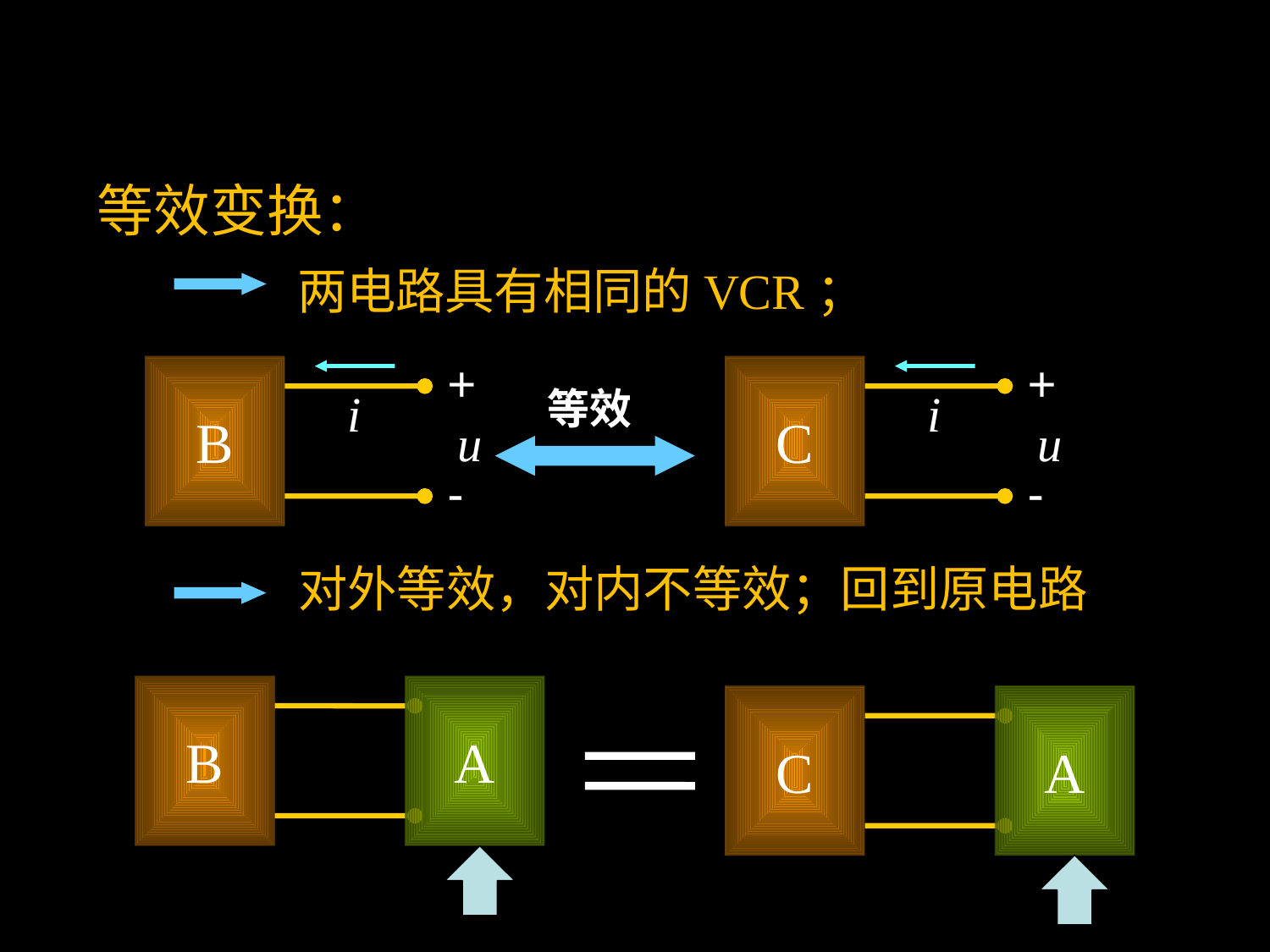

等效变换：
两电路具有相同的VCR；

+
B

i
u
-
+
C

i
u
-
等效

对外等效，对内不等效；回到原电路

B

A
C

A